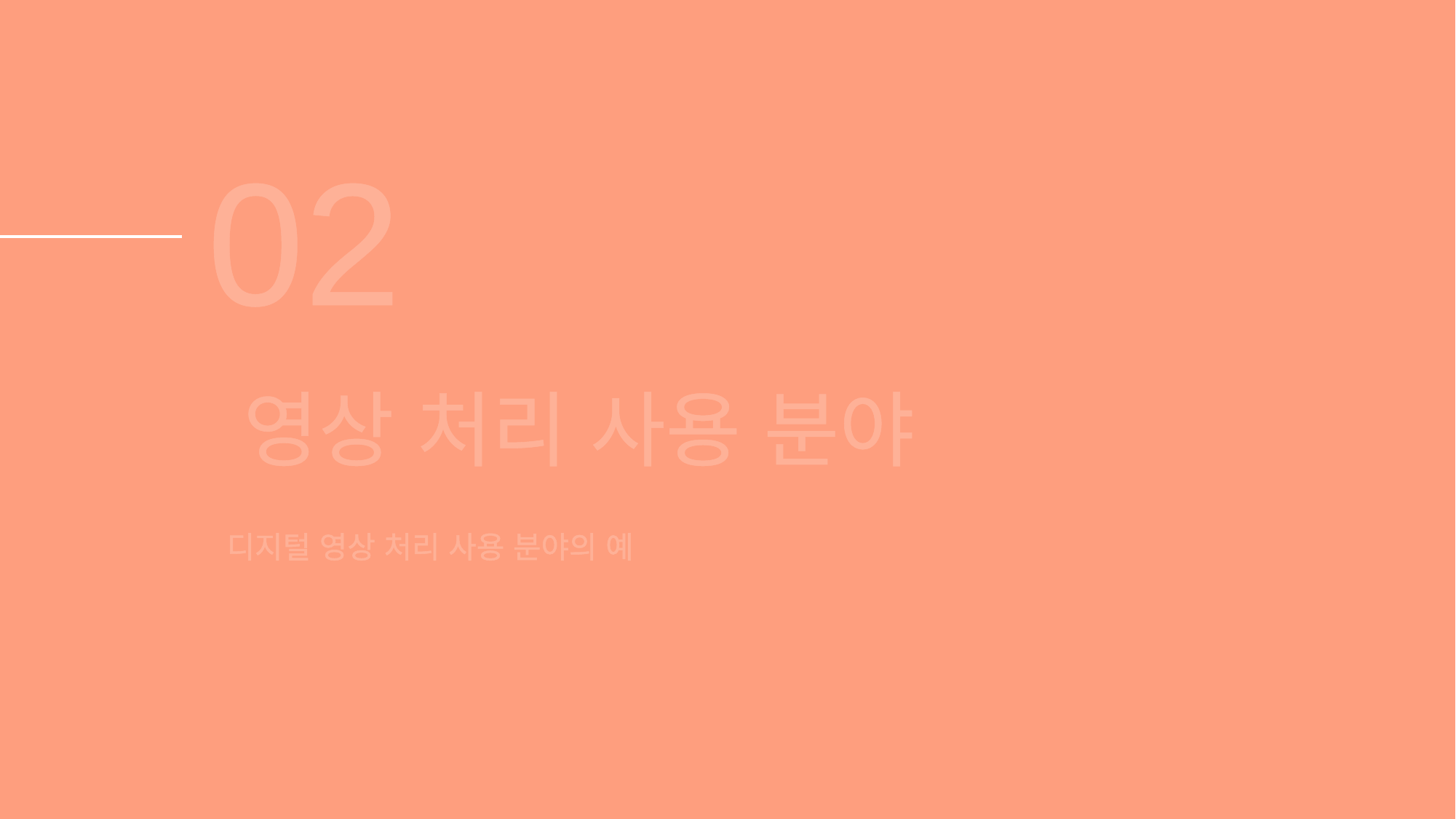

02
영상 처리 사용 분야
디지털 영상 처리 사용 분야의 예